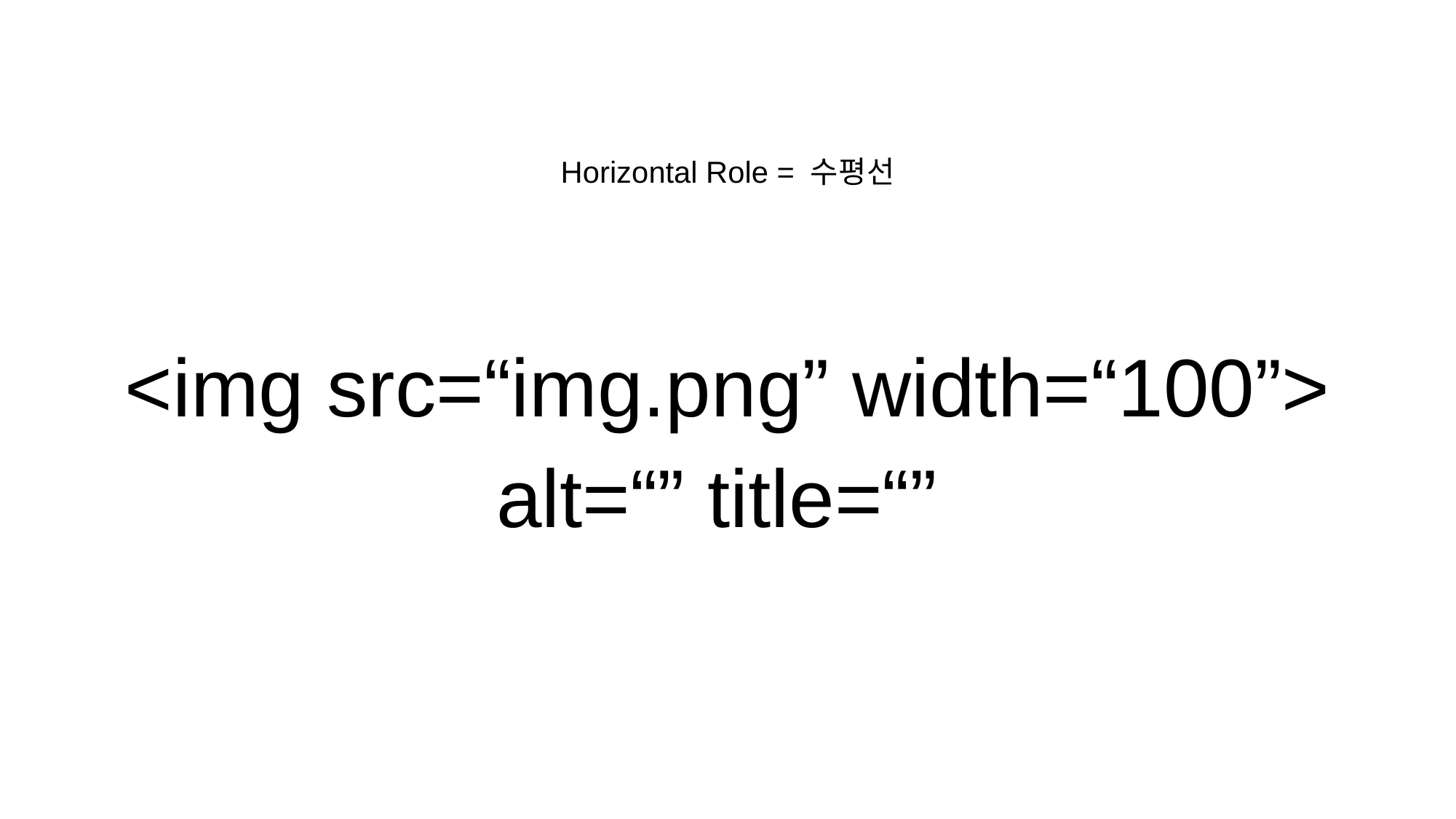

Horizontal Role = 수평선
<img src=“img.png” width=“100”>
alt=“” title=“”